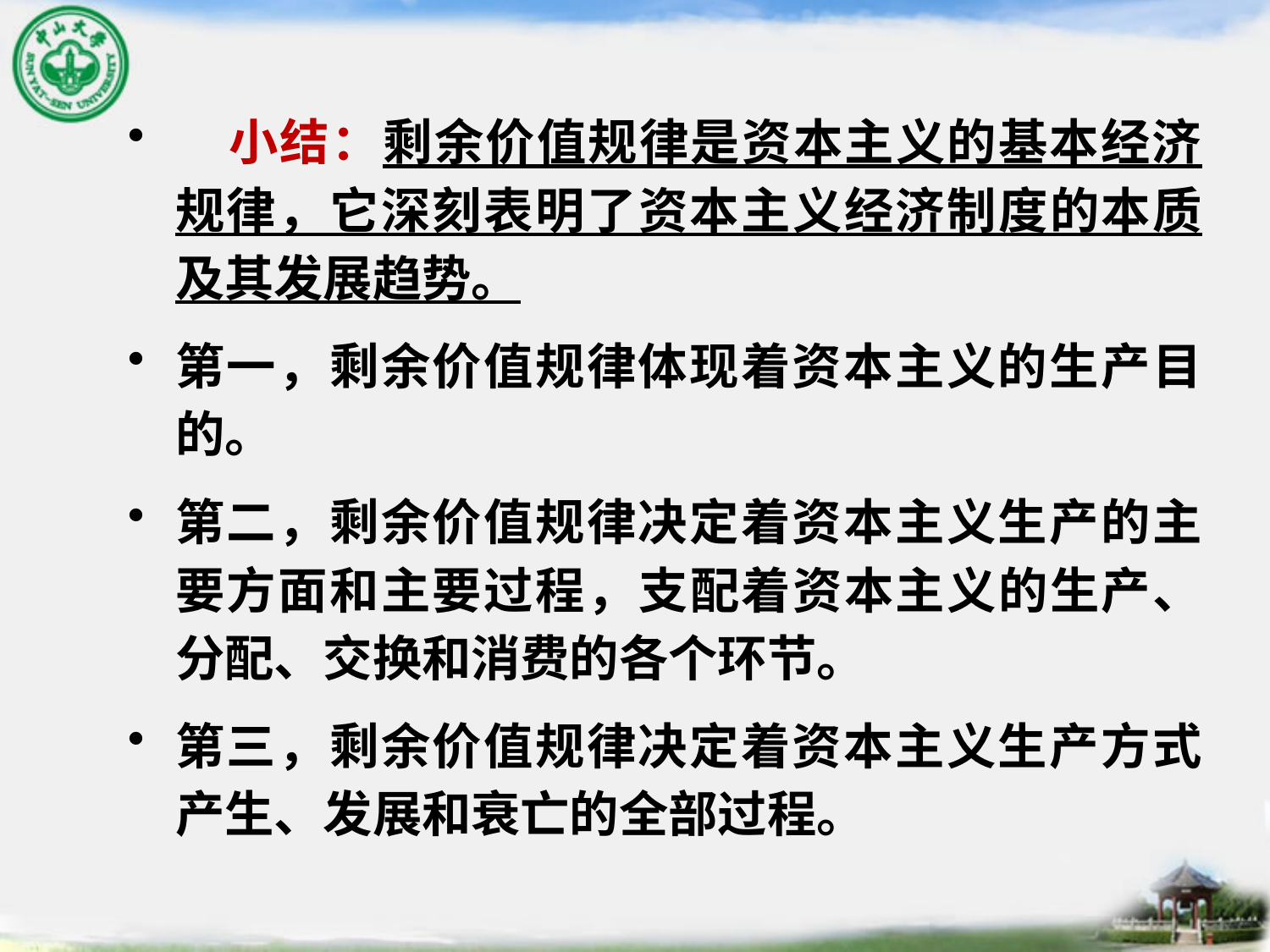

小结：剩余价值规律是资本主义的基本经济规律，它深刻表明了资本主义经济制度的本质及其发展趋势。
第一，剩余价值规律体现着资本主义的生产目的。
第二，剩余价值规律决定着资本主义生产的主要方面和主要过程，支配着资本主义的生产、分配、交换和消费的各个环节。
第三，剩余价值规律决定着资本主义生产方式产生、发展和衰亡的全部过程。